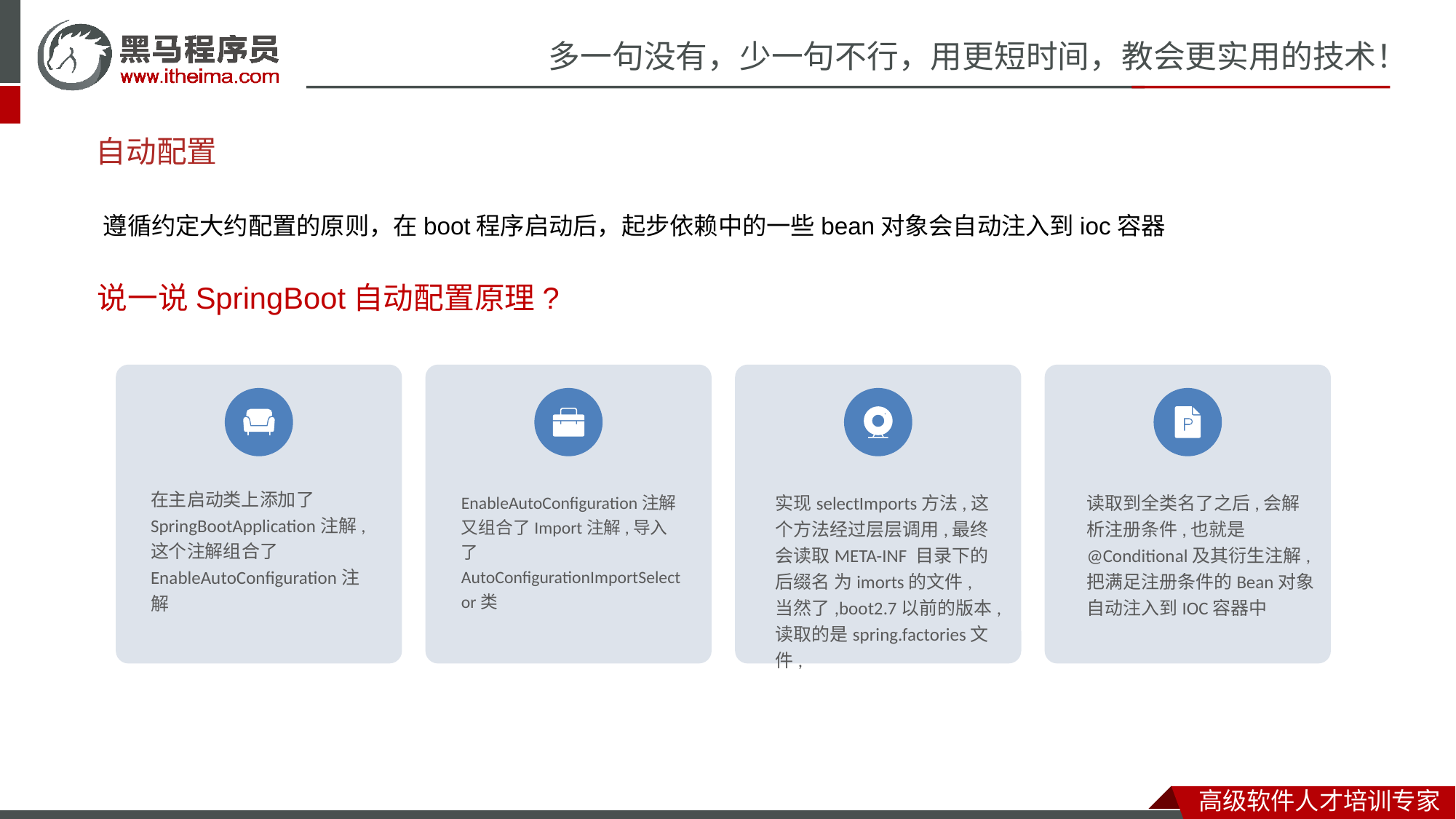

# 自动配置
遵循约定大约配置的原则，在boot程序启动后，起步依赖中的一些bean对象会自动注入到ioc容器
说一说SpringBoot自动配置原理?

在主启动类上添加了SpringBootApplication注解,这个注解组合了EnableAutoConfiguration注解

EnableAutoConfiguration注解又组合了Import注解,导入了AutoConfigurationImportSelector类

实现selectImports方法,这个方法经过层层调用,最终会读取META-INF 目录下的 后缀名 为imorts的文件,当然了,boot2.7以前的版本,读取的是spring.factories文件,

读取到全类名了之后,会解析注册条件,也就是@Conditional及其衍生注解,把满足注册条件的Bean对象自动注入到IOC容器中